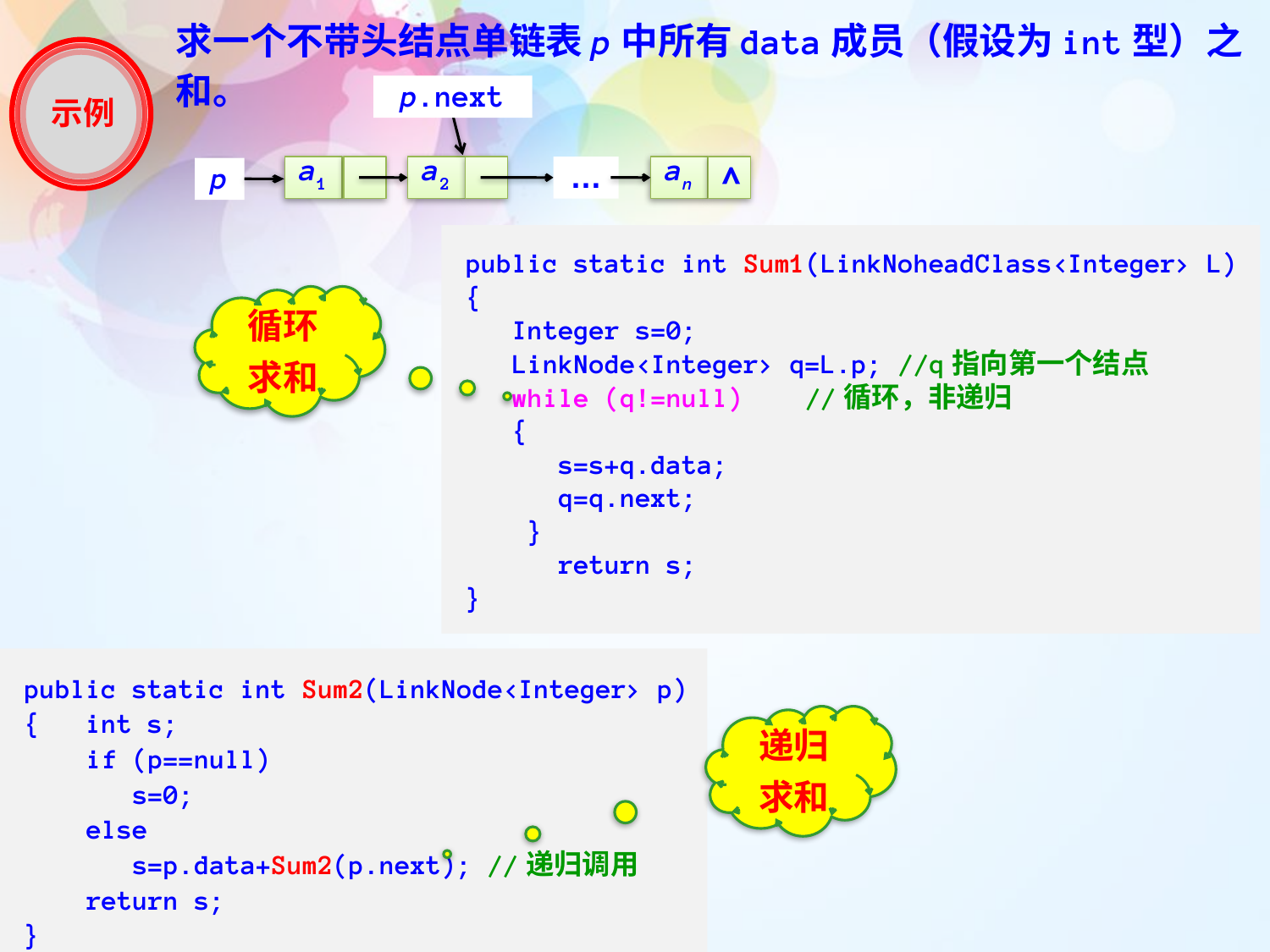

求一个不带头结点单链表p中所有data成员（假设为int型）之和。

示例
p.next
a1

a2

…
an
∧
p

public static int Sum1(LinkNoheadClass<Integer> L)
{
   Integer s=0;
   LinkNode<Integer> q=L.p; //q指向第一个结点
   while (q!=null)    //循环，非递归
   {
      s=s+q.data;
      q=q.next;
    }
      return s;
}
循环
求和
public static int Sum2(LinkNode<Integer> p)
{   int s;
    if (p==null)
       s=0;
    else
       s=p.data+Sum2(p.next); //递归调用
    return s;
}
递归
求和